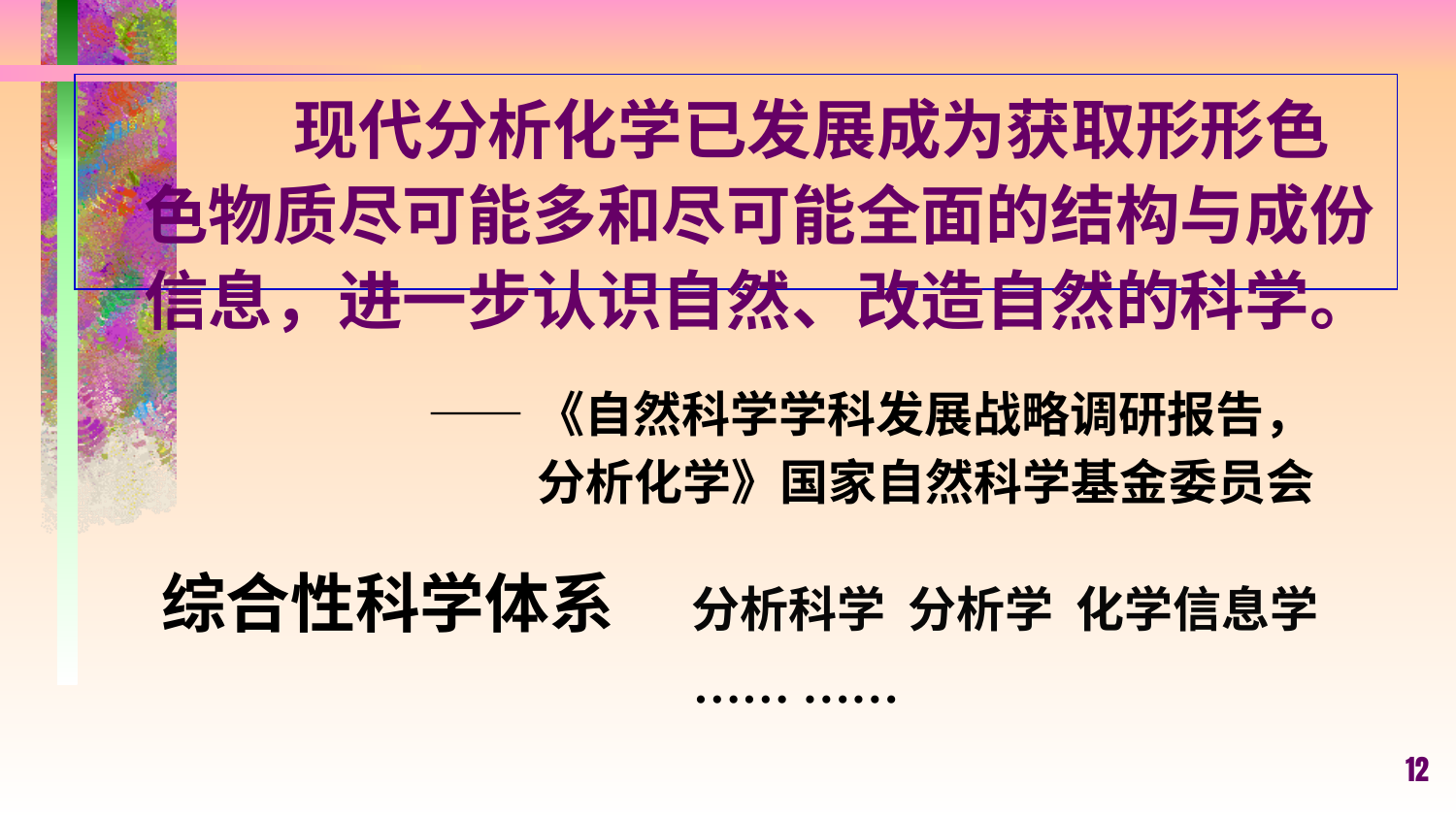

现代分析化学已发展成为获取形形色色物质尽可能多和尽可能全面的结构与成份信息，进一步认识自然、改造自然的科学。
                     ——《自然科学学科发展战略调研报告，
                              分析化学》国家自然科学基金委员会
 综合性科学体系      分析科学  分析学  化学信息学
                                              …… ……
12